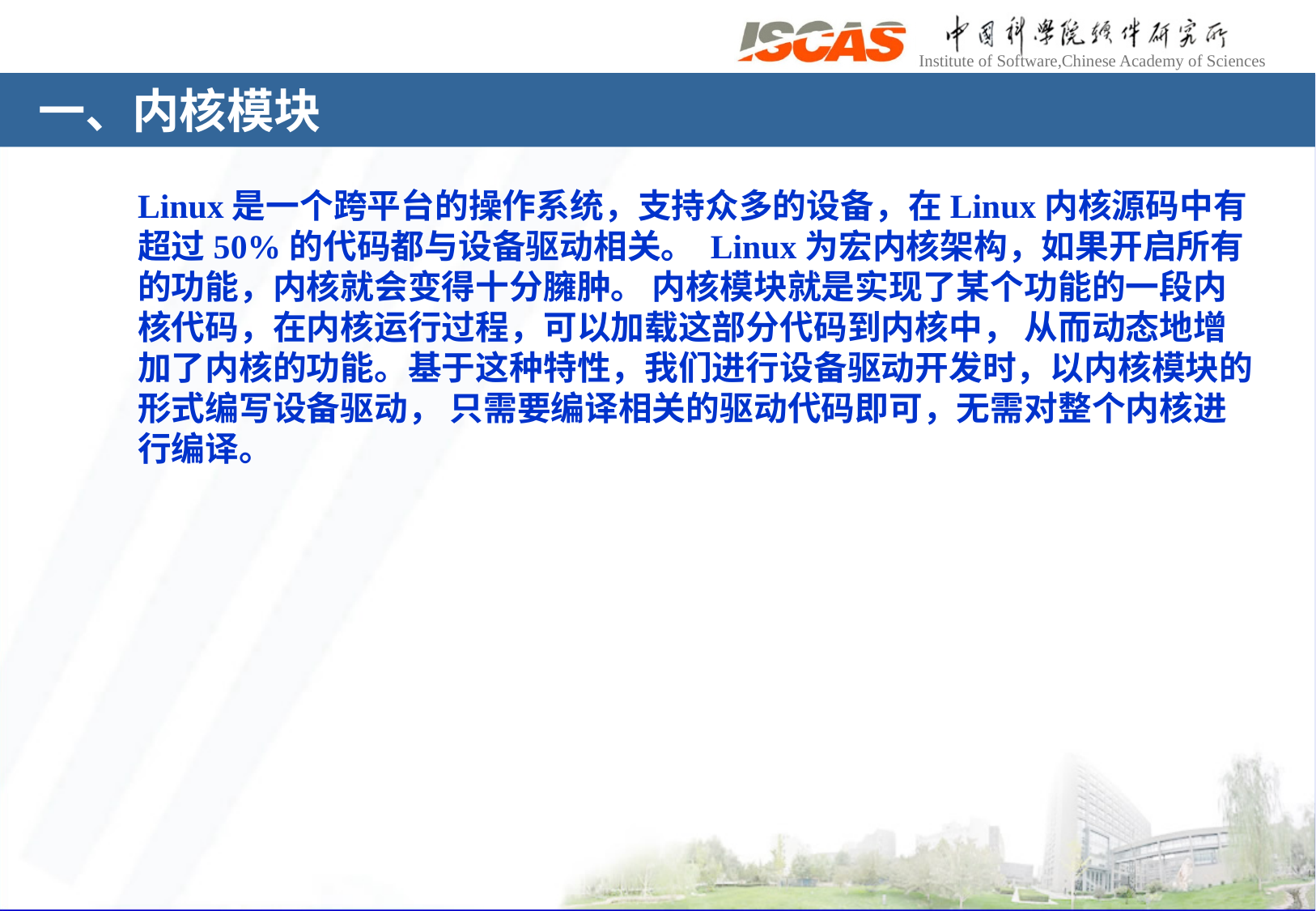

# 一、内核模块
Linux是一个跨平台的操作系统，支持众多的设备，在Linux内核源码中有超过50%的代码都与设备驱动相关。 Linux为宏内核架构，如果开启所有的功能，内核就会变得十分臃肿。 内核模块就是实现了某个功能的一段内核代码，在内核运行过程，可以加载这部分代码到内核中， 从而动态地增加了内核的功能。基于这种特性，我们进行设备驱动开发时，以内核模块的形式编写设备驱动， 只需要编译相关的驱动代码即可，无需对整个内核进行编译。